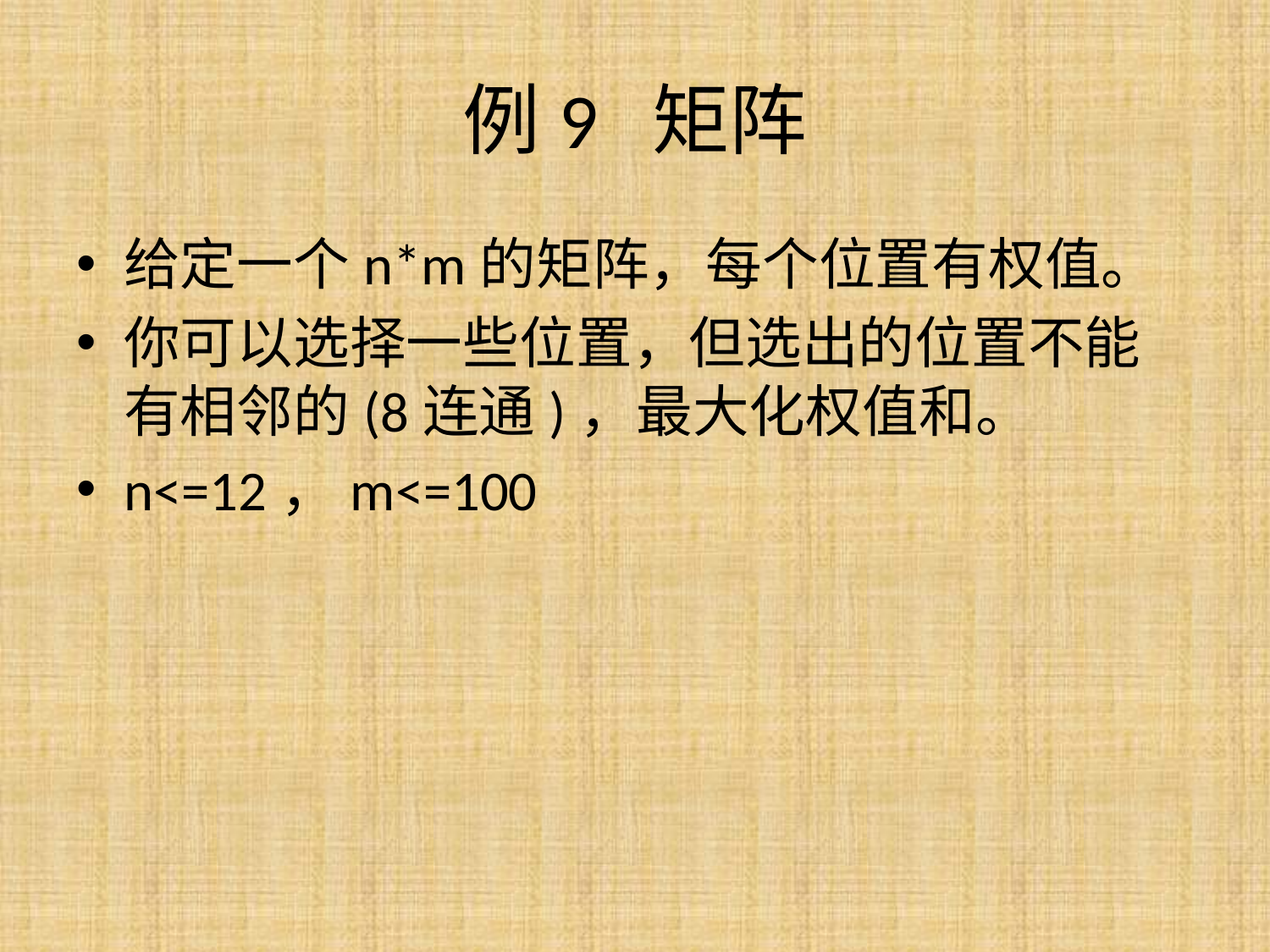

# 例9  矩阵
给定一个n*m的矩阵，每个位置有权值。
你可以选择一些位置，但选出的位置不能有相邻的(8连通)，最大化权值和。
n<=12，m<=100